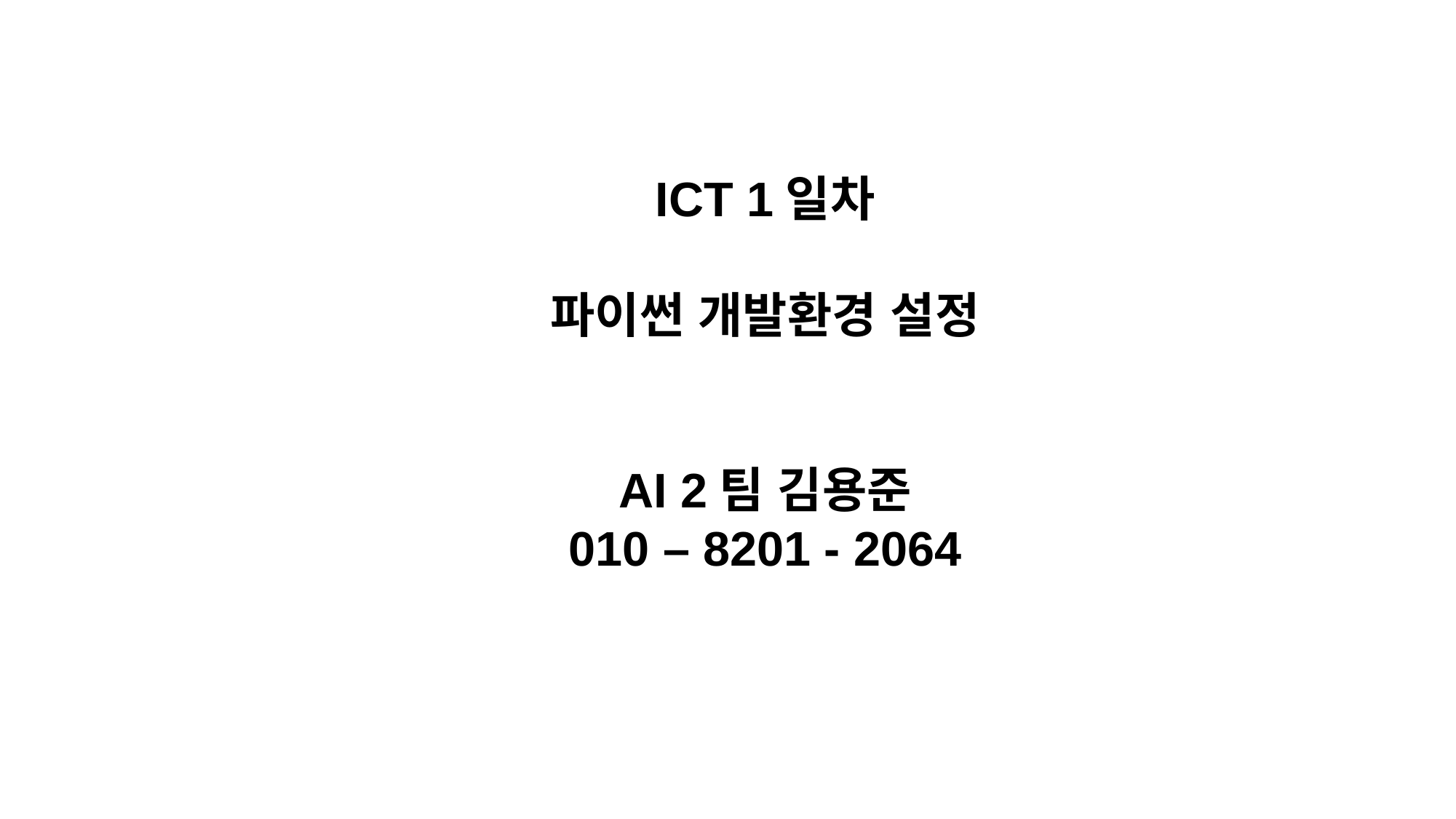

ICT 1일차

파이썬 개발환경 설정

AI 2팀 김용준
010 – 8201 - 2064